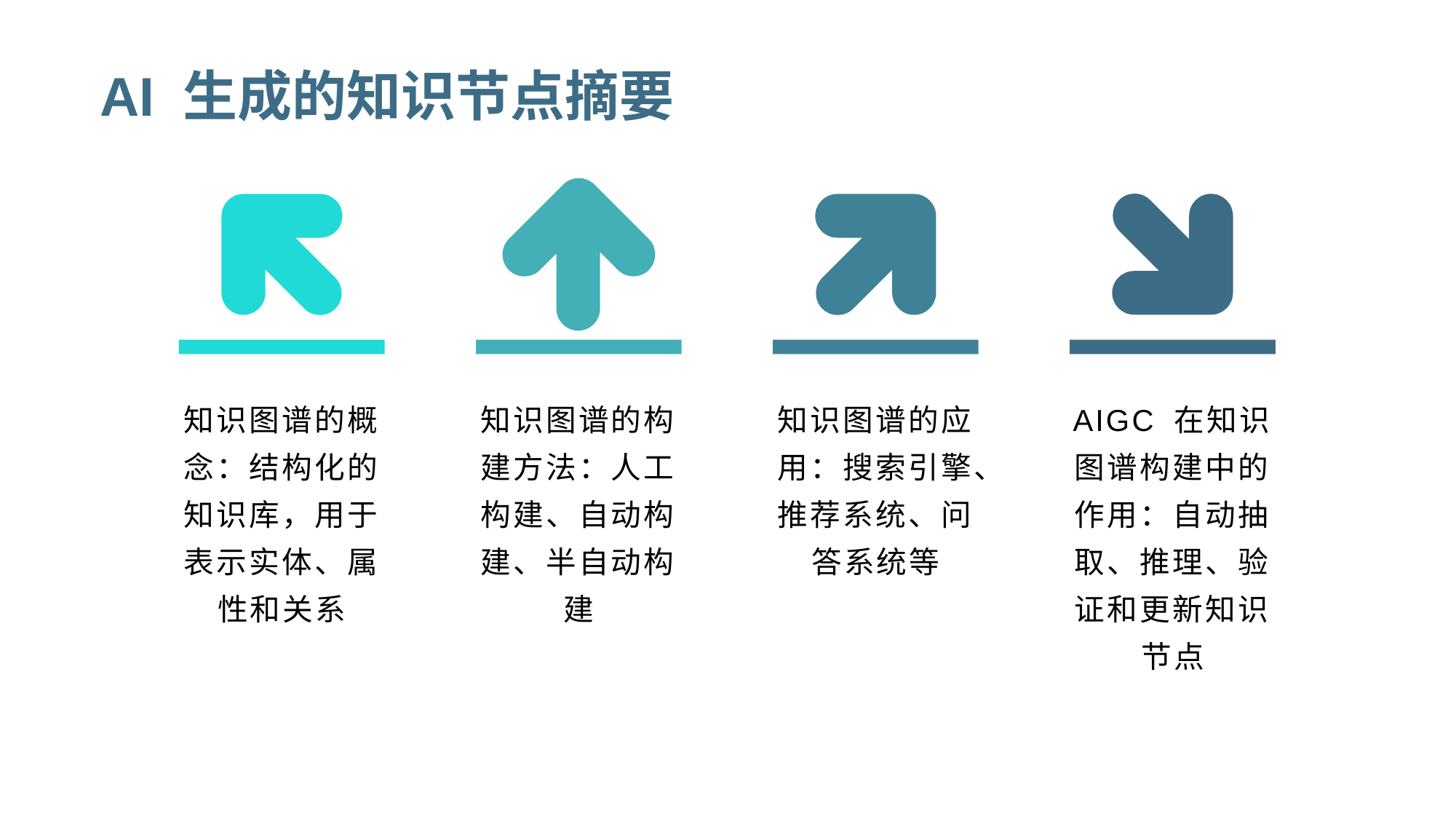

# AI 生成的知识节点摘要

知识图谱的概念：结构化的知识库，用于表示实体、属性和关系
知识图谱的构建方法：人工构建、自动构建、半自动构建
知识图谱的应用：搜索引擎、推荐系统、问答系统等
AIGC 在知识图谱构建中的作用：自动抽取、推理、验证和更新知识节点